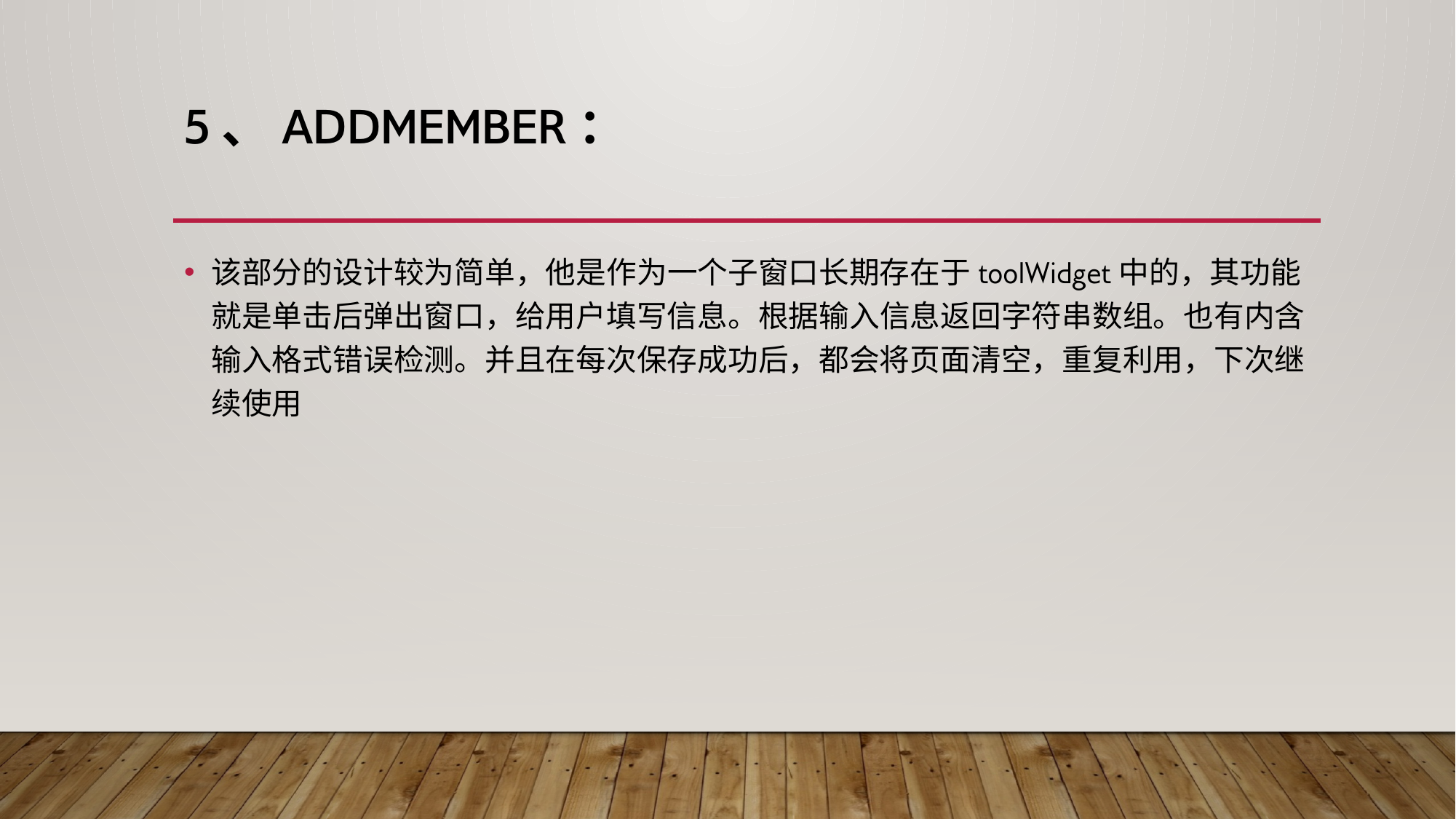

# 5、addMember：
该部分的设计较为简单，他是作为一个子窗口长期存在于toolWidget中的，其功能就是单击后弹出窗口，给用户填写信息。根据输入信息返回字符串数组。也有内含输入格式错误检测。并且在每次保存成功后，都会将页面清空，重复利用，下次继续使用